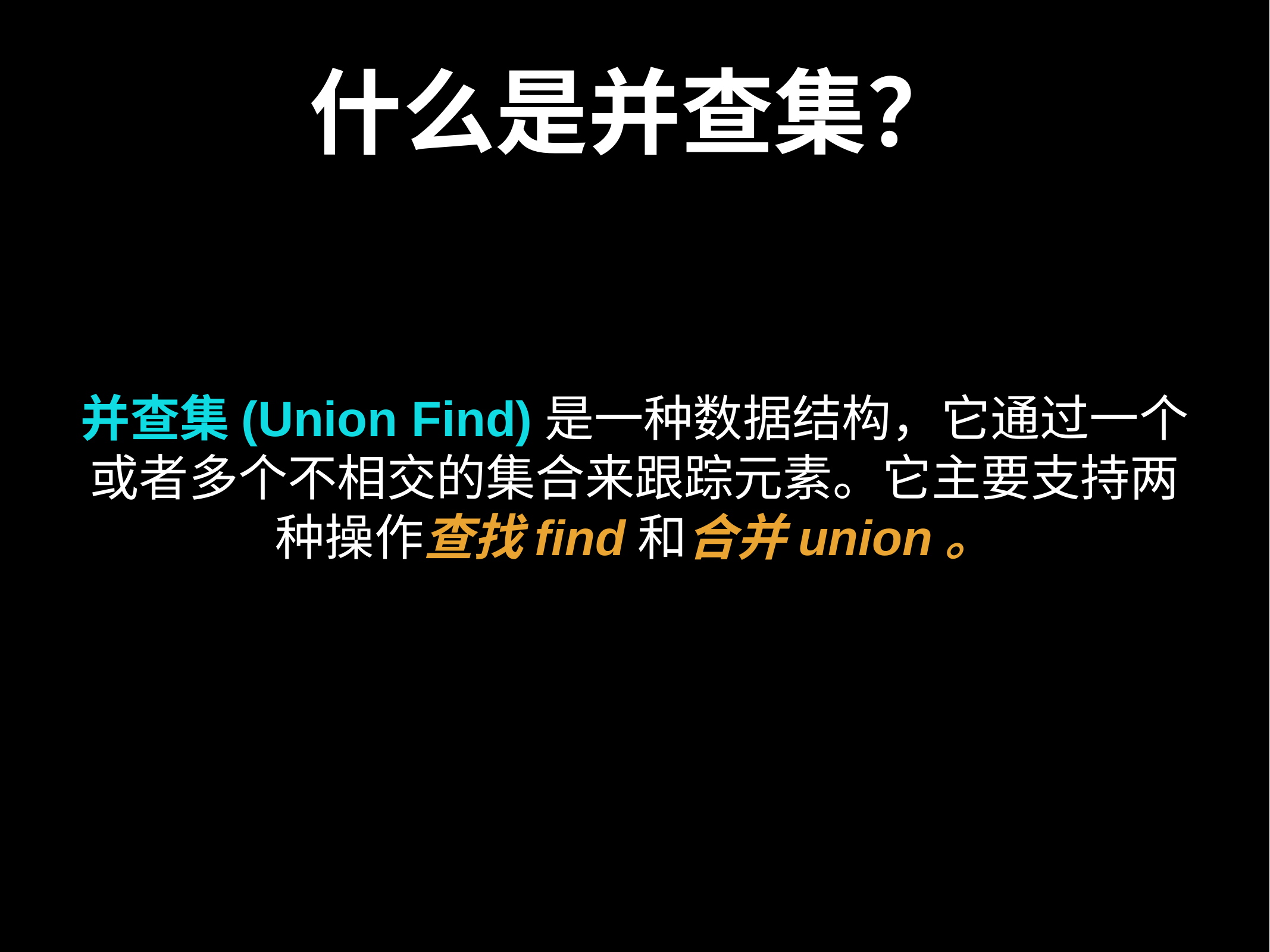

# 什么是并查集？
并查集(Union Find)是一种数据结构，它通过一个或者多个不相交的集合来跟踪元素。它主要支持两种操作查找find和合并union。